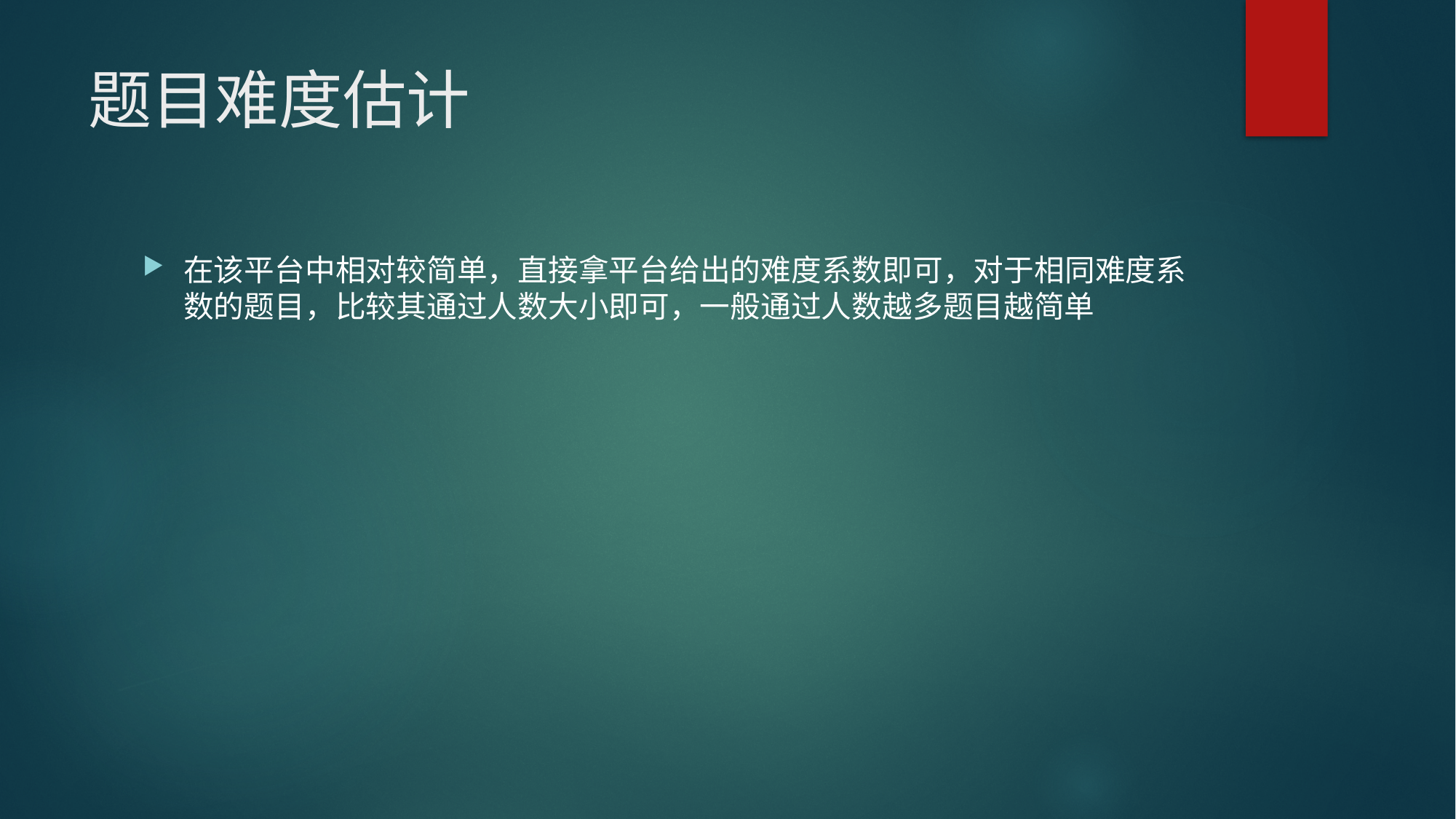

# 题目难度估计
在该平台中相对较简单，直接拿平台给出的难度系数即可，对于相同难度系数的题目，比较其通过人数大小即可，一般通过人数越多题目越简单